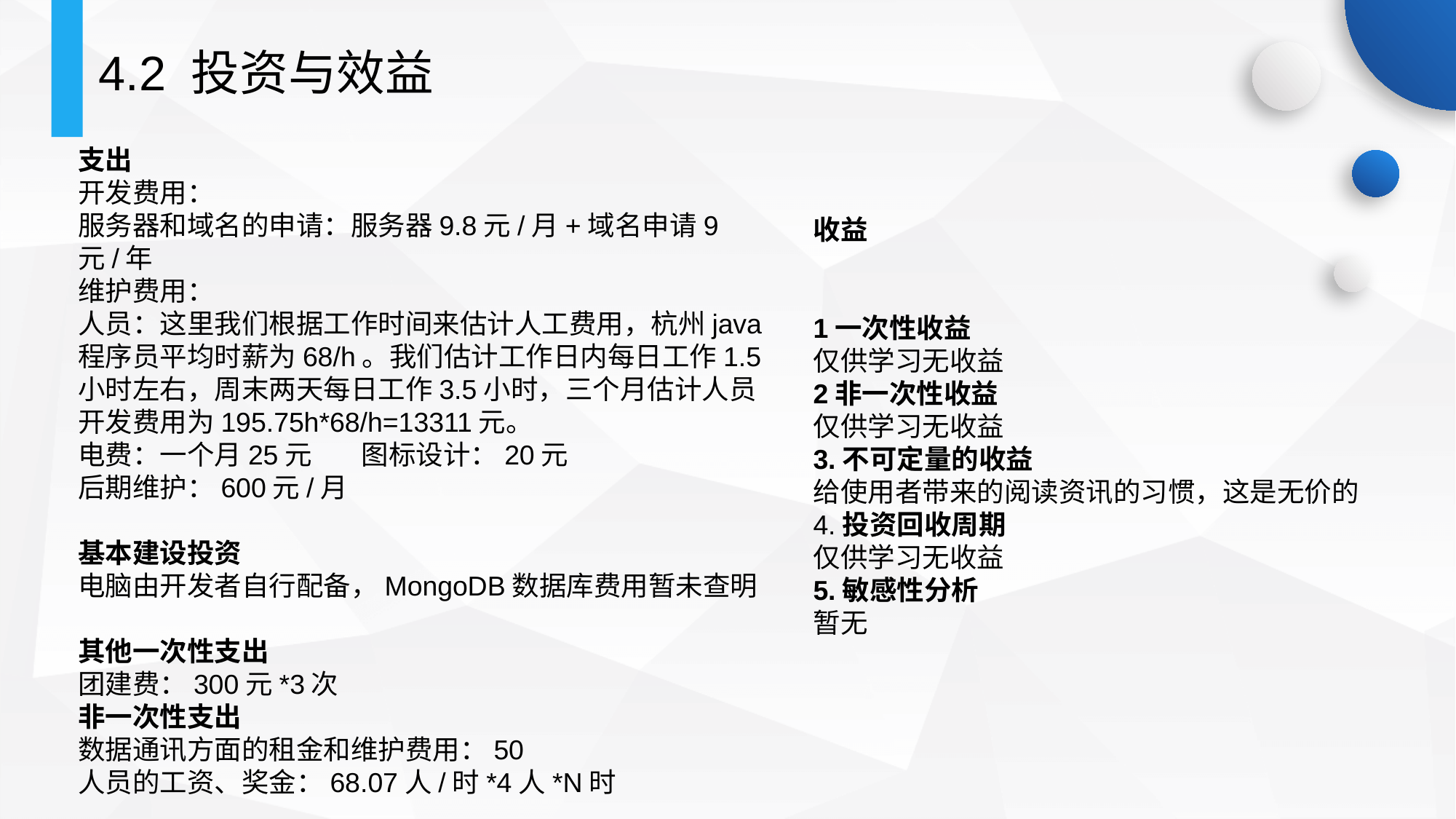

4.2 投资与效益

支出
开发费用：
服务器和域名的申请：服务器9.8元/月+域名申请9元/年
维护费用：
人员：这里我们根据工作时间来估计人工费用，杭州java程序员平均时薪为68/h。我们估计工作日内每日工作1.5小时左右，周末两天每日工作3.5小时，三个月估计人员开发费用为195.75h*68/h=13311元。
电费：一个月25元        图标设计：20元
后期维护：600元/月

基本建设投资
电脑由开发者自行配备，MongoDB数据库费用暂未查明

其他一次性支出
团建费：300元*3次
非一次性支出
数据通讯方面的租金和维护费用：50
人员的工资、奖金：68.07人/时*4人*N时

收益

1一次性收益
仅供学习无收益
2非一次性收益
仅供学习无收益
3.不可定量的收益
给使用者带来的阅读资讯的习惯，这是无价的
4.投资回收周期
仅供学习无收益
5.敏感性分析
暂无